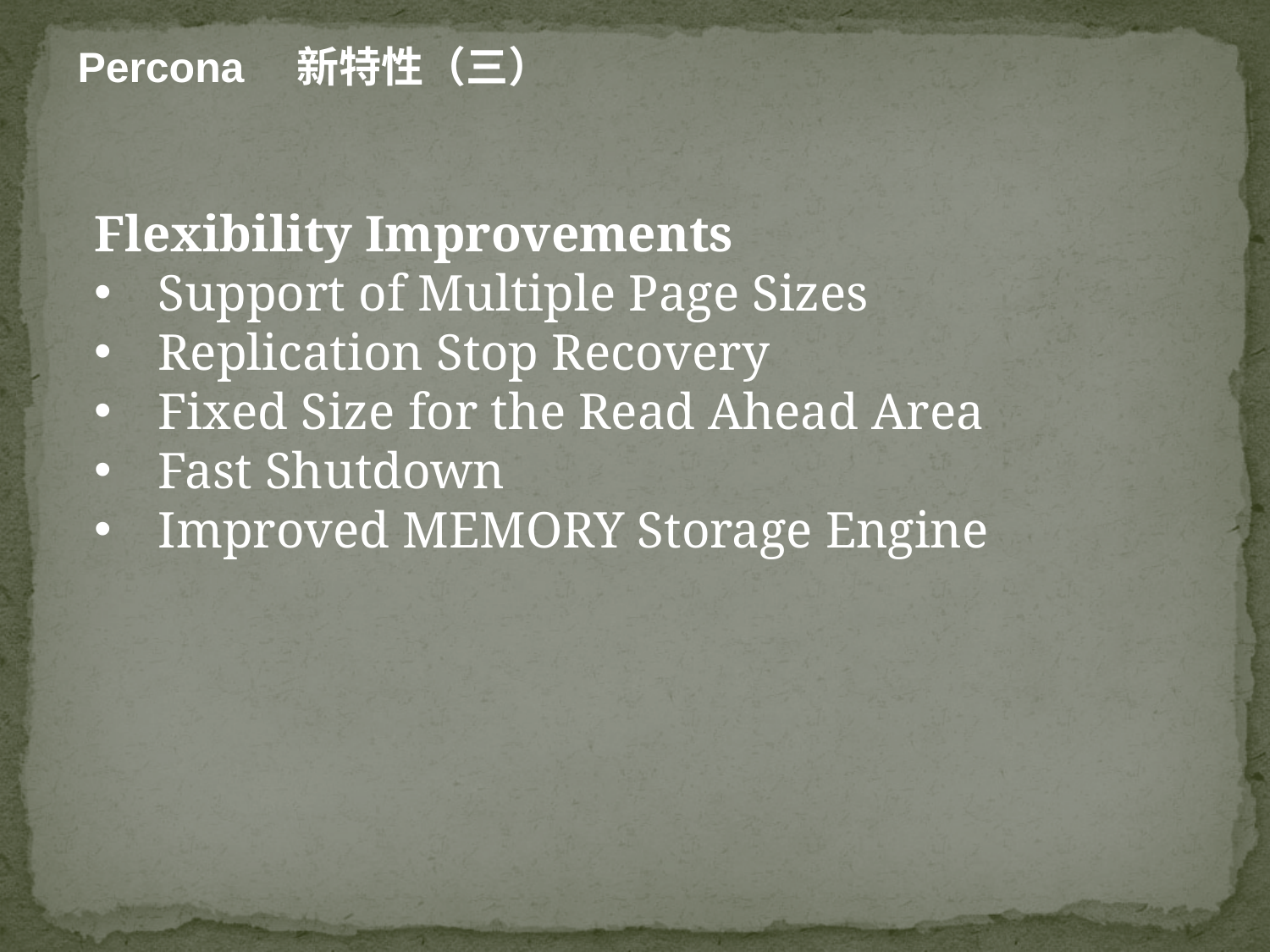

Percona　新特性（三）
Flexibility Improvements
Support of Multiple Page Sizes
Replication Stop Recovery
Fixed Size for the Read Ahead Area
Fast Shutdown
Improved MEMORY Storage Engine